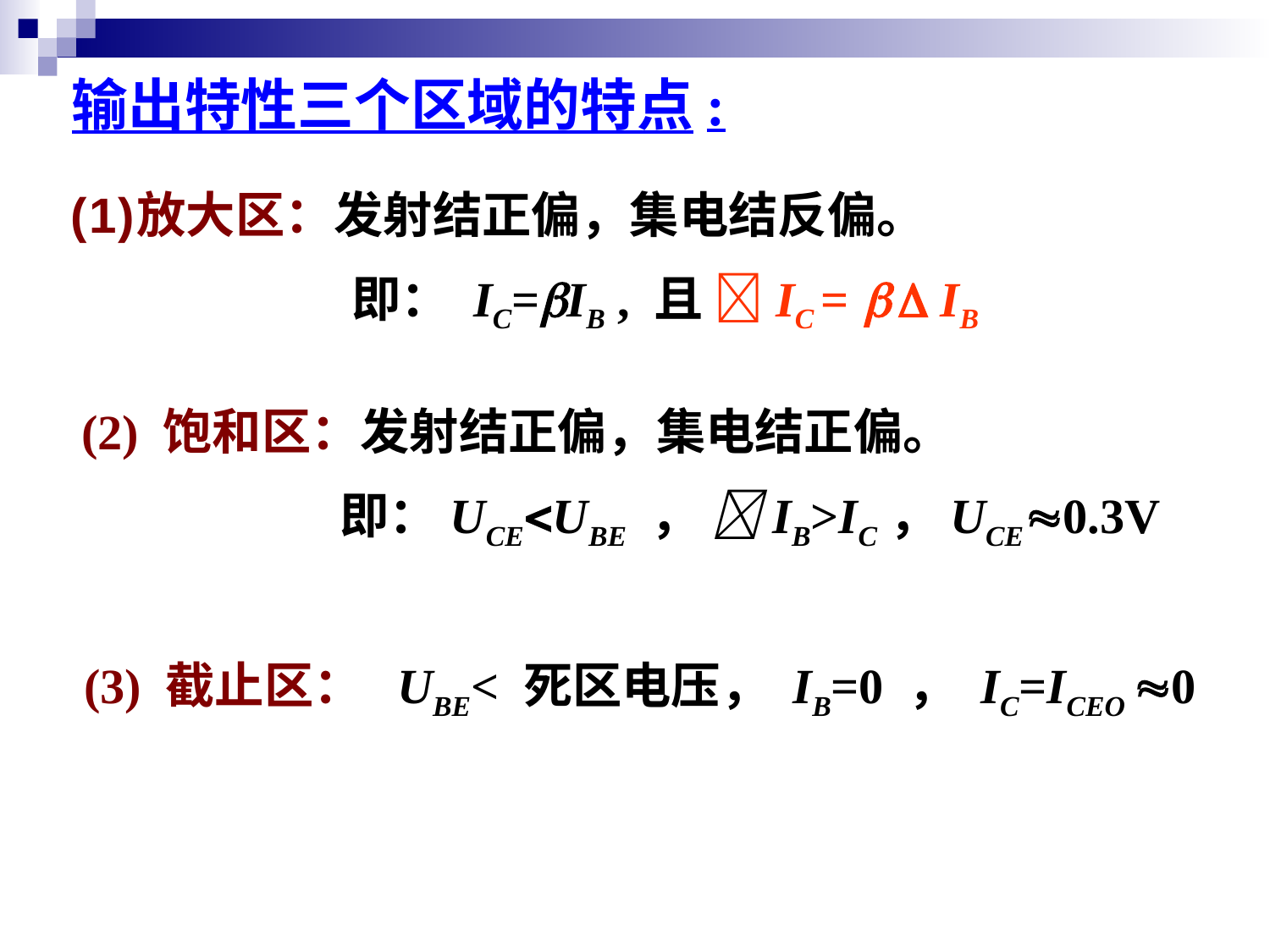

输出特性三个区域的特点:
放大区：发射结正偏，集电结反偏。
                        即： IC=βIB , 且 ΔIC =  β Δ IB

(2) 饱和区：发射结正偏，集电结正偏。
                      即：UCE<UBE ， βIB>IC，UCE≈0.3V
(3) 截止区：  UBE< 死区电压， IB=0 ， IC=ICEO ≈0

62